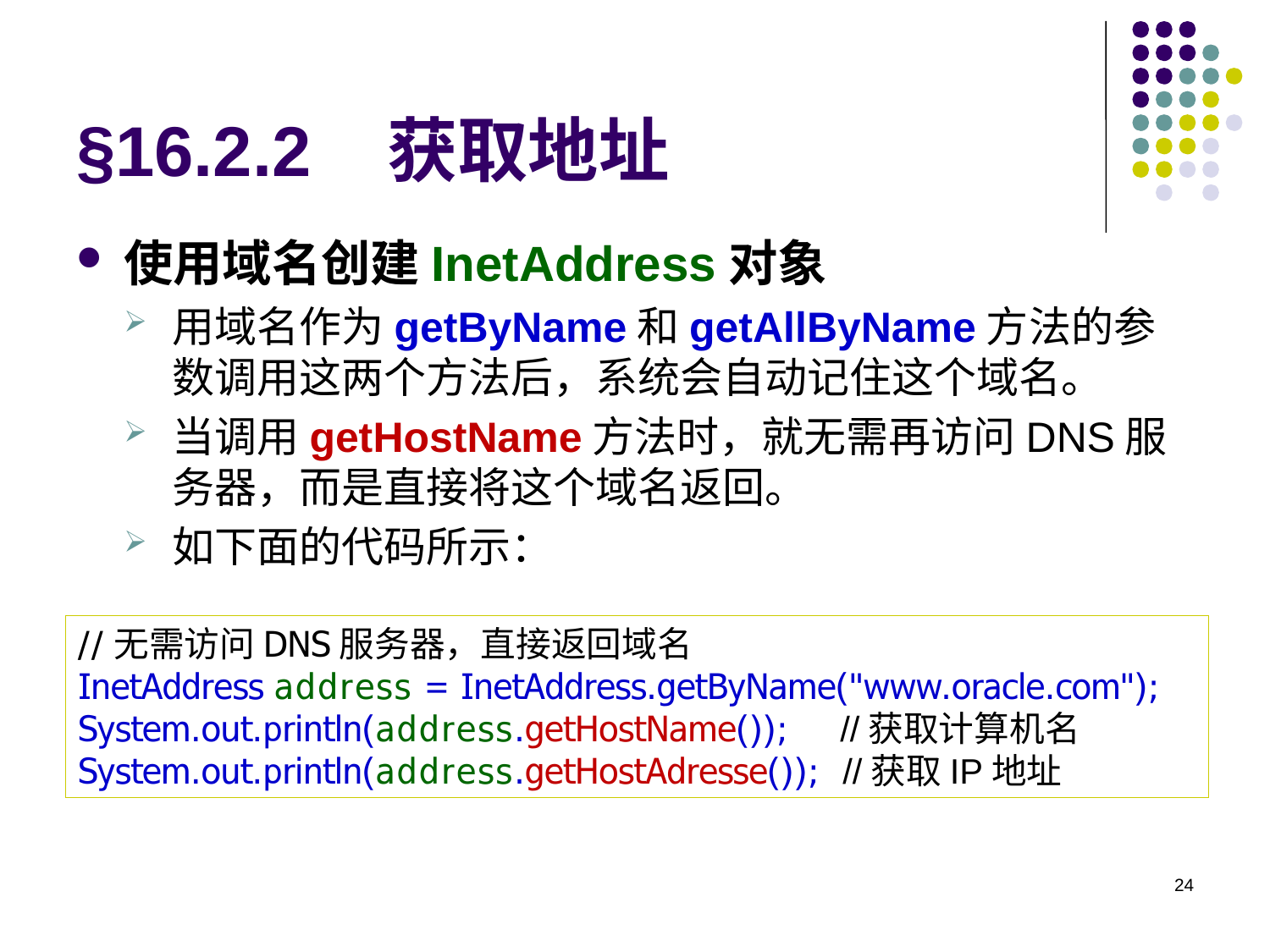

# §16.2.2   获取地址
使用域名创建InetAddress对象
用域名作为getByName和getAllByName方法的参数调用这两个方法后，系统会自动记住这个域名。
当调用getHostName方法时，就无需再访问DNS服务器，而是直接将这个域名返回。
如下面的代码所示：

//无需访问DNS服务器，直接返回域名
InetAddress address = InetAddress.getByName("www.oracle.com");
System.out.println(address.getHostName());  	//获取计算机名
System.out.println(address.getHostAdresse());  //获取IP地址
24